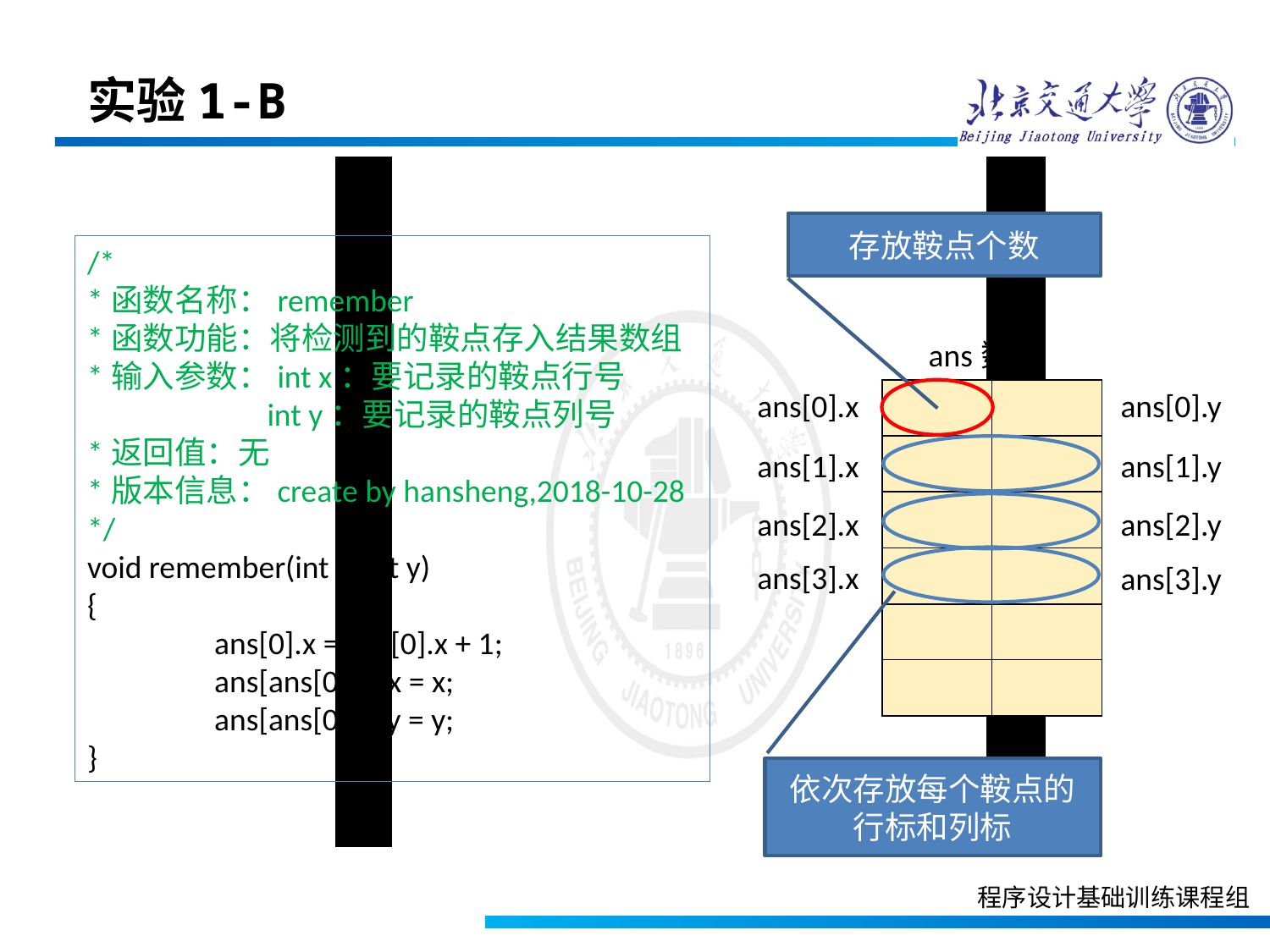

实验1-B
存放鞍点个数
/*
*函数名称：remember
*函数功能：将检测到的鞍点存入结果数组
*输入参数：int x：要记录的鞍点行号
                         int y：要记录的鞍点列号
*返回值：无
*版本信息：create by hansheng,2018-10-28
*/
void remember(int x, int y)
{
	ans[0].x = ans[0].x + 1;
	ans[ans[0].x].x = x;
	ans[ans[0].x].y = y;
}
ans数组

ans[0].x
|  |  |
| --- | --- |
|  |  |
|  |  |
|  |  |
|  |  |
|  |  |
ans[0].y

ans[1].y
ans[1].x

ans[2].x
ans[2].y

ans[3].x
ans[3].y
依次存放每个鞍点的行标和列标
程序设计基础训练课程组